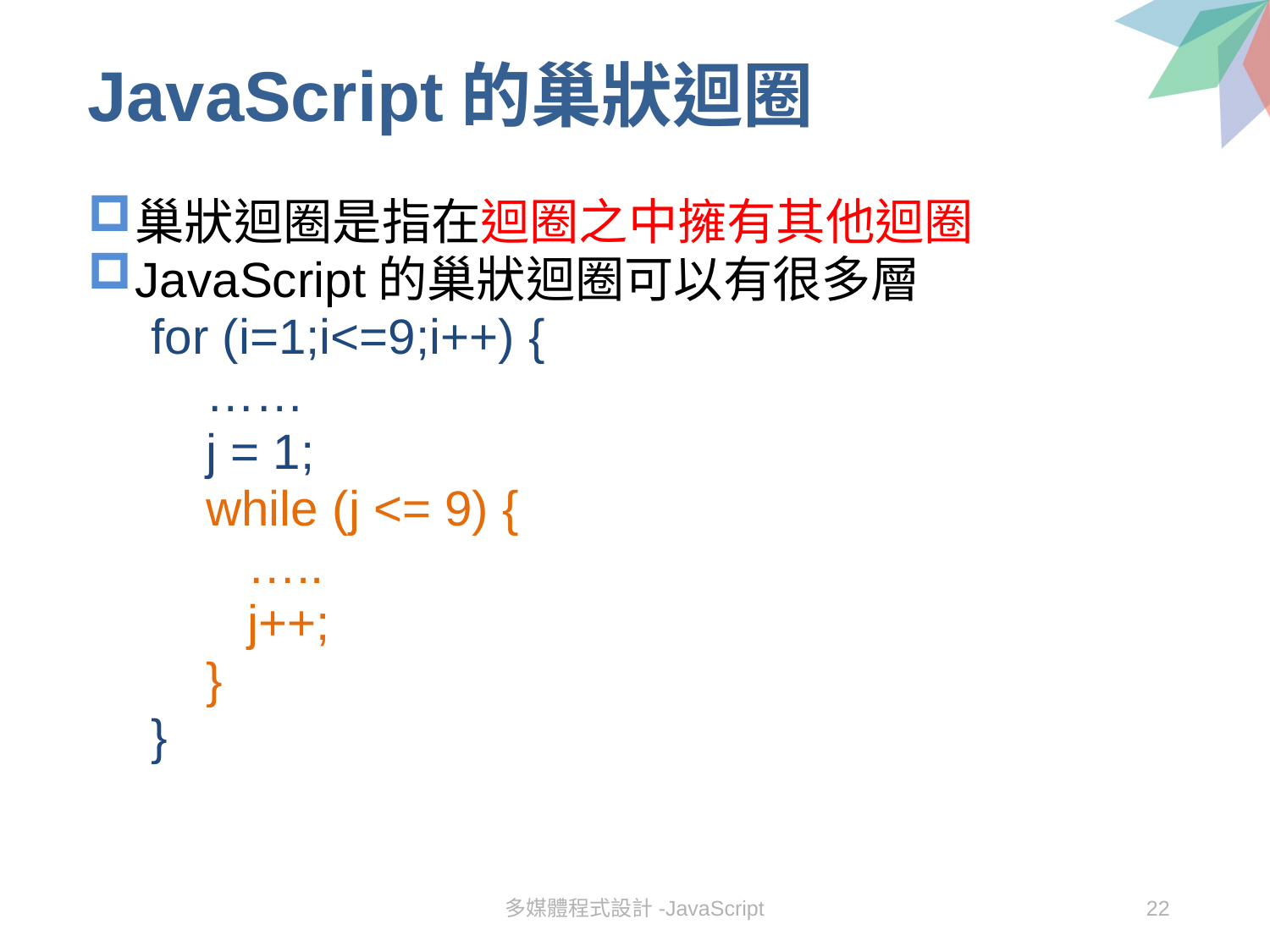

# JavaScript的巢狀迴圈
巢狀迴圈是指在迴圈之中擁有其他迴圈
JavaScript的巢狀迴圈可以有很多層
for (i=1;i<=9;i++) {
    ……
    j = 1;
    while (j <= 9) {
       …..
       j++;
    }
}
多媒體程式設計-JavaScript
22